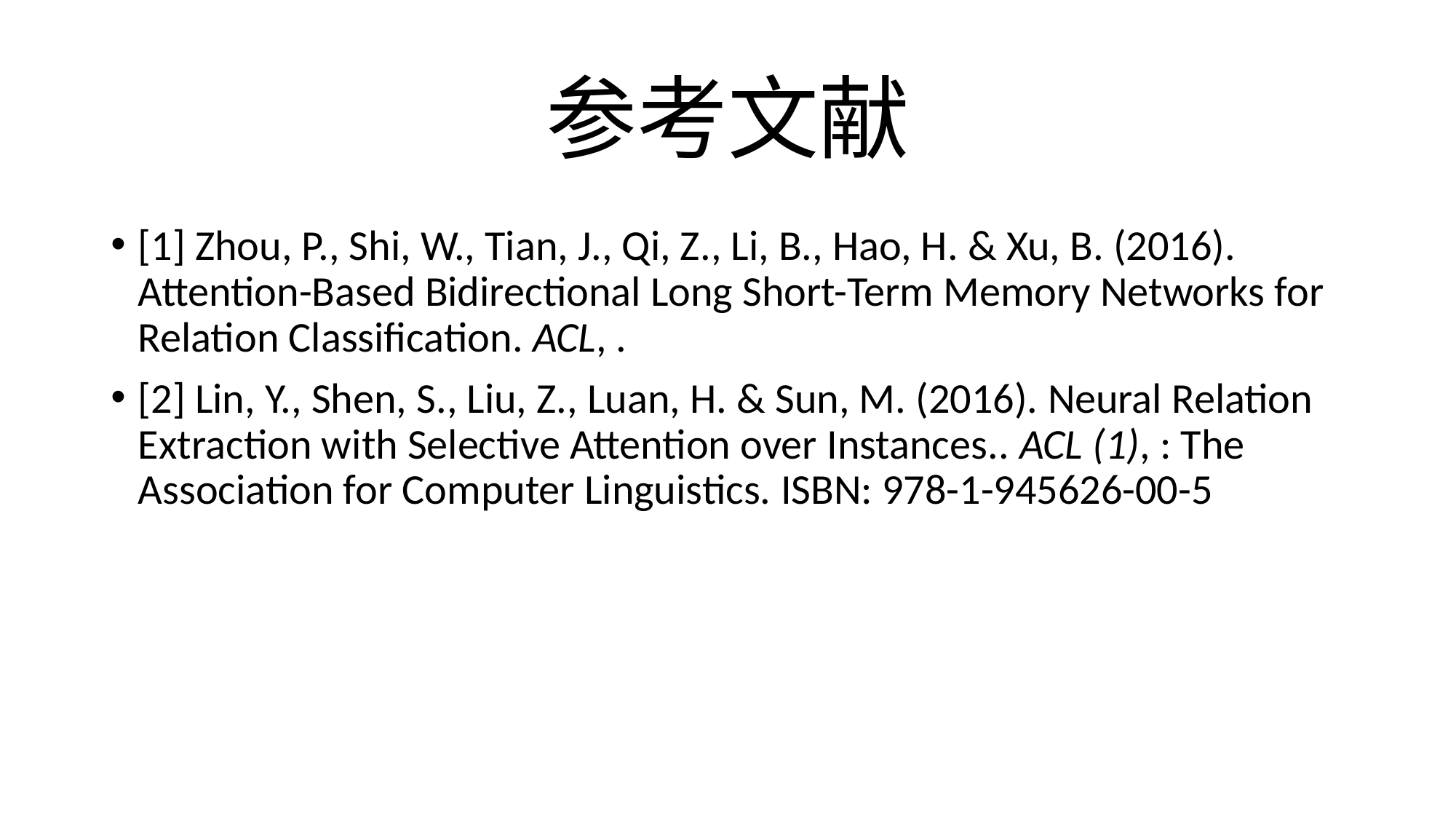

# 参考文献
[1] Zhou, P., Shi, W., Tian, J., Qi, Z., Li, B., Hao, H. & Xu, B. (2016). Attention-Based Bidirectional Long Short-Term Memory Networks for Relation Classification. ACL, .
[2] Lin, Y., Shen, S., Liu, Z., Luan, H. & Sun, M. (2016). Neural Relation Extraction with Selective Attention over Instances.. ACL (1), : The Association for Computer Linguistics. ISBN: 978-1-945626-00-5